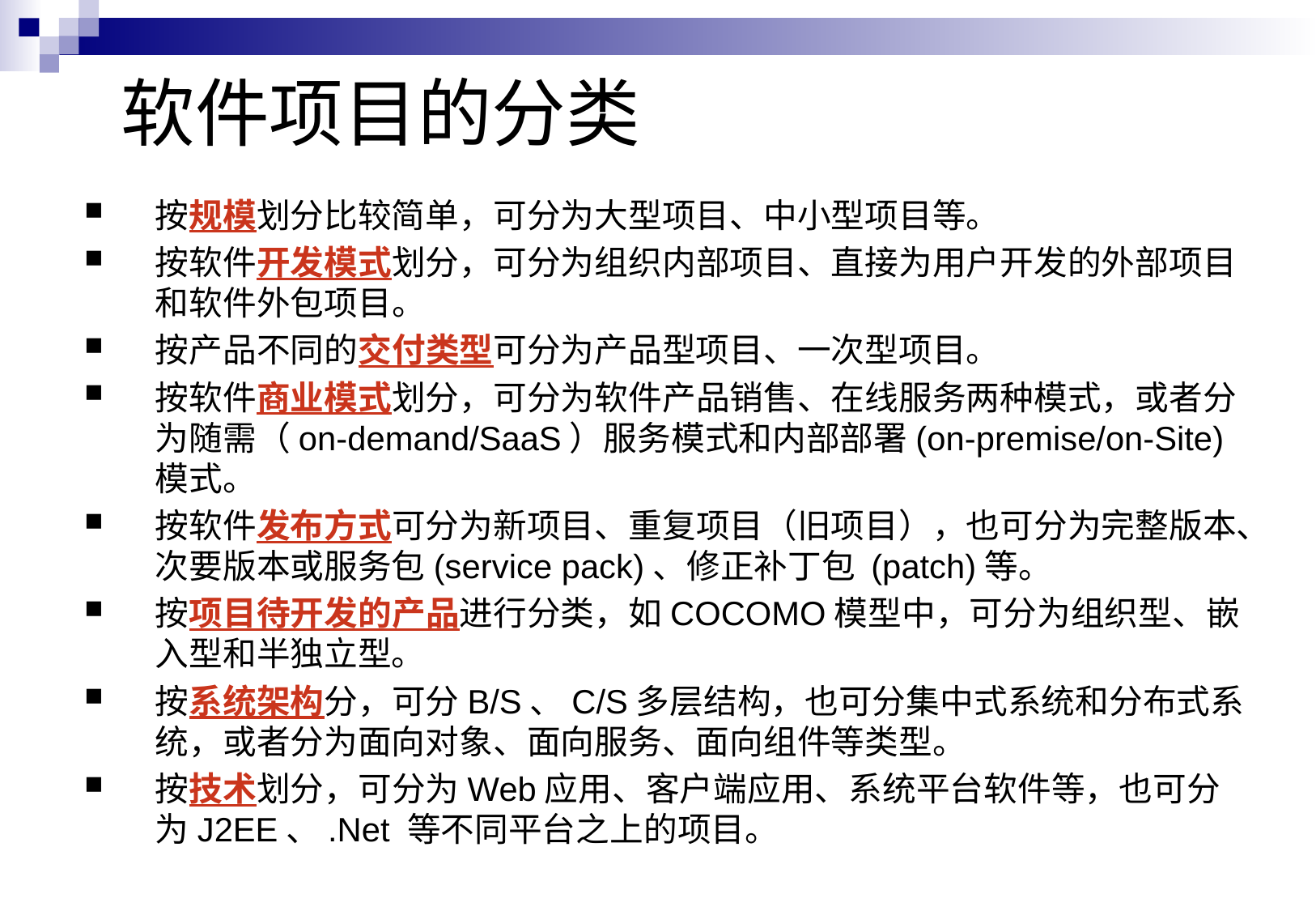

# 软件项目的分类
按规模划分比较简单，可分为大型项目、中小型项目等。
按软件开发模式划分，可分为组织内部项目、直接为用户开发的外部项目和软件外包项目。
按产品不同的交付类型可分为产品型项目、一次型项目。
按软件商业模式划分，可分为软件产品销售、在线服务两种模式，或者分为随需（on-demand/SaaS）服务模式和内部部署(on-premise/on-Site)模式。
按软件发布方式可分为新项目、重复项目（旧项目），也可分为完整版本、次要版本或服务包(service pack)、修正补丁包 (patch)等。
按项目待开发的产品进行分类，如COCOMO模型中，可分为组织型、嵌入型和半独立型。
按系统架构分，可分B/S、C/S多层结构，也可分集中式系统和分布式系统，或者分为面向对象、面向服务、面向组件等类型。
按技术划分，可分为Web应用、客户端应用、系统平台软件等，也可分为J2EE、.Net 等不同平台之上的项目。